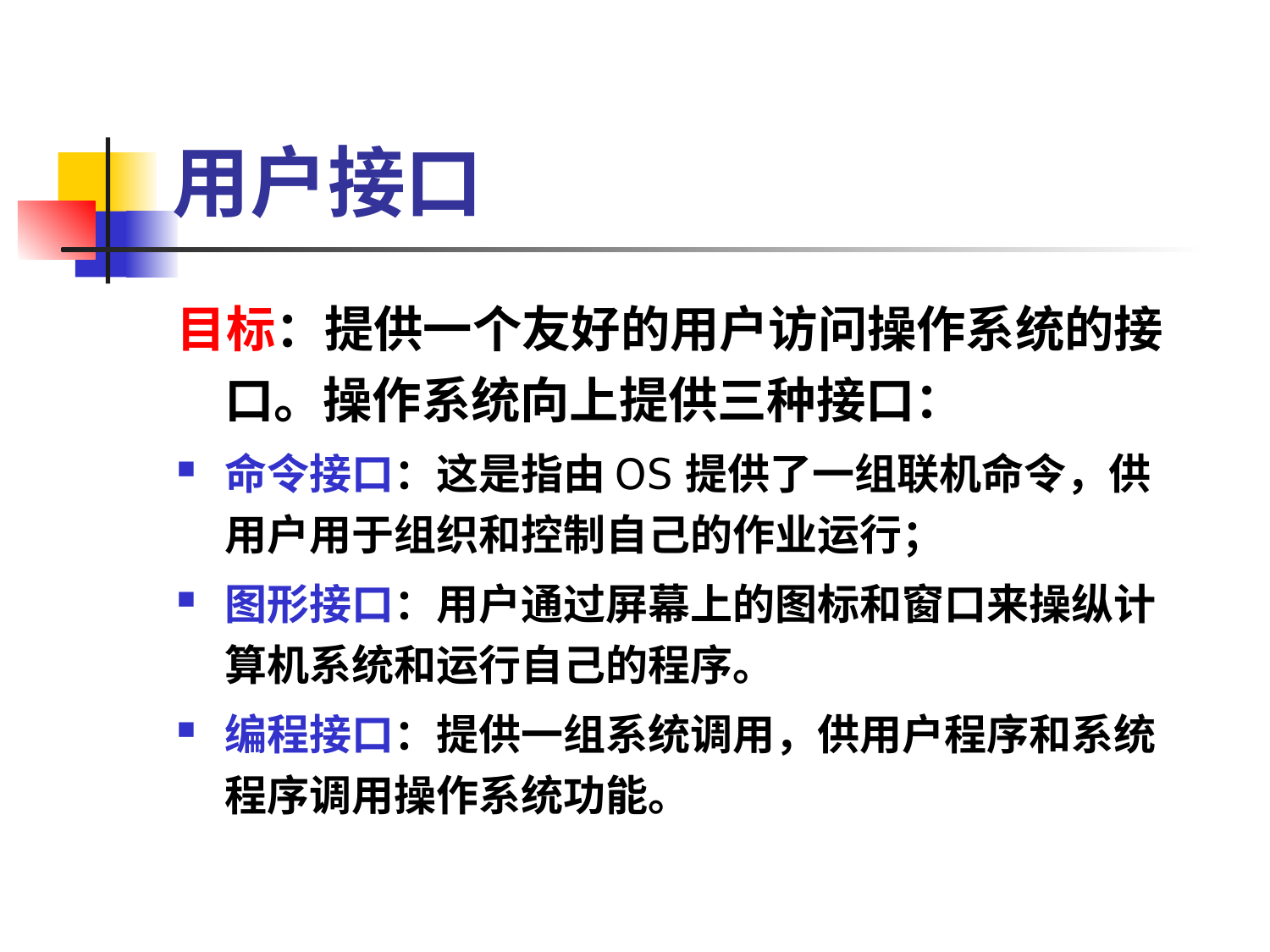

# 用户接口
目标：提供一个友好的用户访问操作系统的接口。操作系统向上提供三种接口：
命令接口：这是指由OS提供了一组联机命令，供用户用于组织和控制自己的作业运行；
图形接口：用户通过屏幕上的图标和窗口来操纵计算机系统和运行自己的程序。
编程接口：提供一组系统调用，供用户程序和系统程序调用操作系统功能。